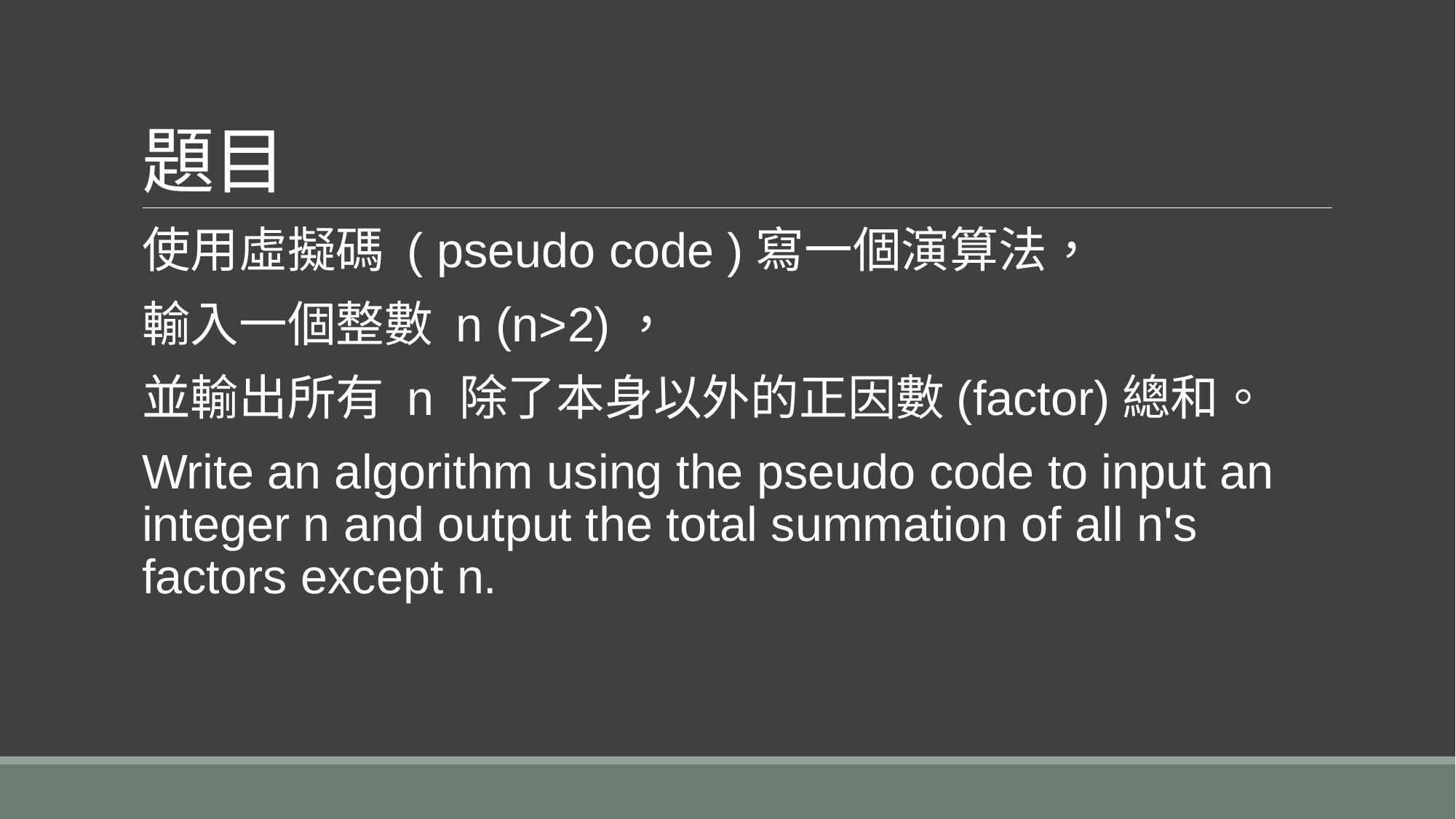

# 題目
使用虛擬碼 ( pseudo code )寫一個演算法，
輸入一個整數 n (n>2)，
並輸出所有 n 除了本身以外的正因數(factor)總和。
Write an algorithm using the pseudo code to input an integer n and output the total summation of all n's factors except n.